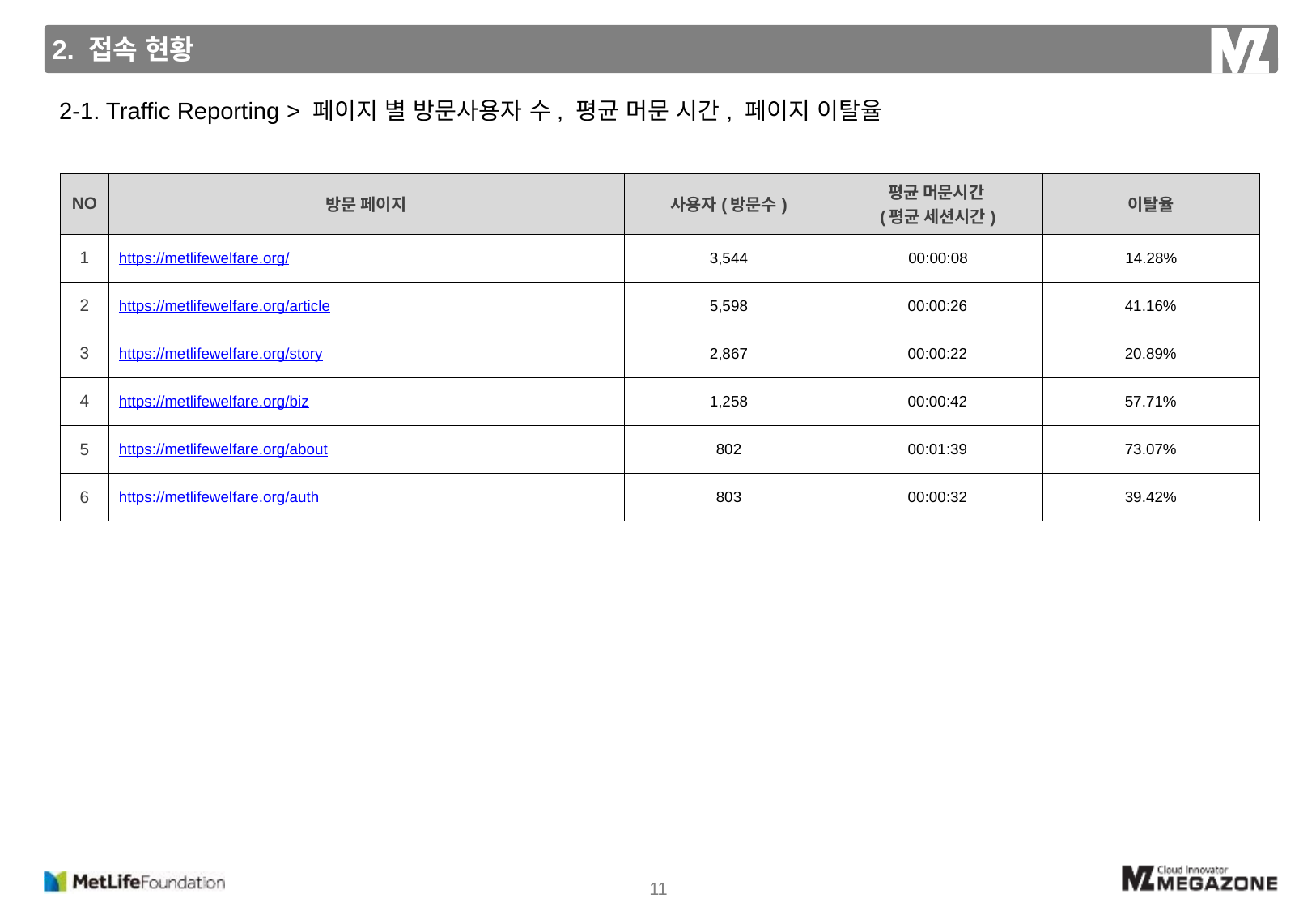

2. 접속 현황
2-1. Traffic Reporting > 페이지 별 방문사용자 수, 평균 머문 시간, 페이지 이탈율

| NO | 방문 페이지 | 사용자(방문수) | 평균 머문시간 (평균 세션시간) | 이탈율 |
| --- | --- | --- | --- | --- |
| 1 | https://metlifewelfare.org/ | 3,544 | 00:00:08 | 14.28% |
| 2 | https://metlifewelfare.org/article | 5,598 | 00:00:26 | 41.16% |
| 3 | https://metlifewelfare.org/story | 2,867 | 00:00:22 | 20.89% |
| 4 | https://metlifewelfare.org/biz | 1,258 | 00:00:42 | 57.71% |
| 5 | https://metlifewelfare.org/about | 802 | 00:01:39 | 73.07% |
| 6 | https://metlifewelfare.org/auth | 803 | 00:00:32 | 39.42% |
11